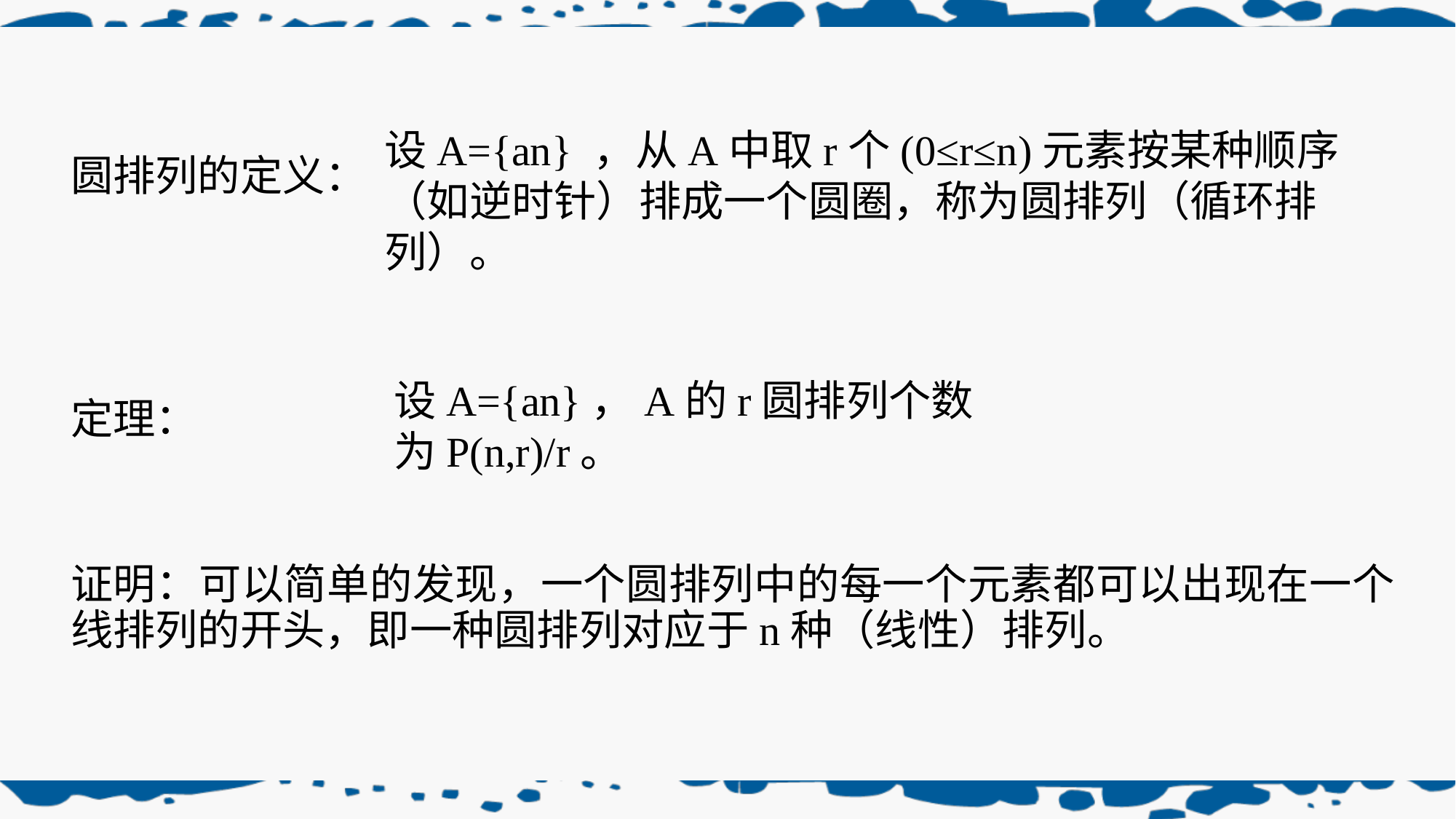

设A={an} ，从A中取r个(0≤r≤n)元素按某种顺序（如逆时针）排成一个圆圈，称为圆排列（循环排列）。

圆排列的定义：
设A={an}，A的r圆排列个数为P(n,r)/r。
定理：
证明：可以简单的发现，一个圆排列中的每一个元素都可以出现在一个线排列的开头，即一种圆排列对应于n种（线性）排列。